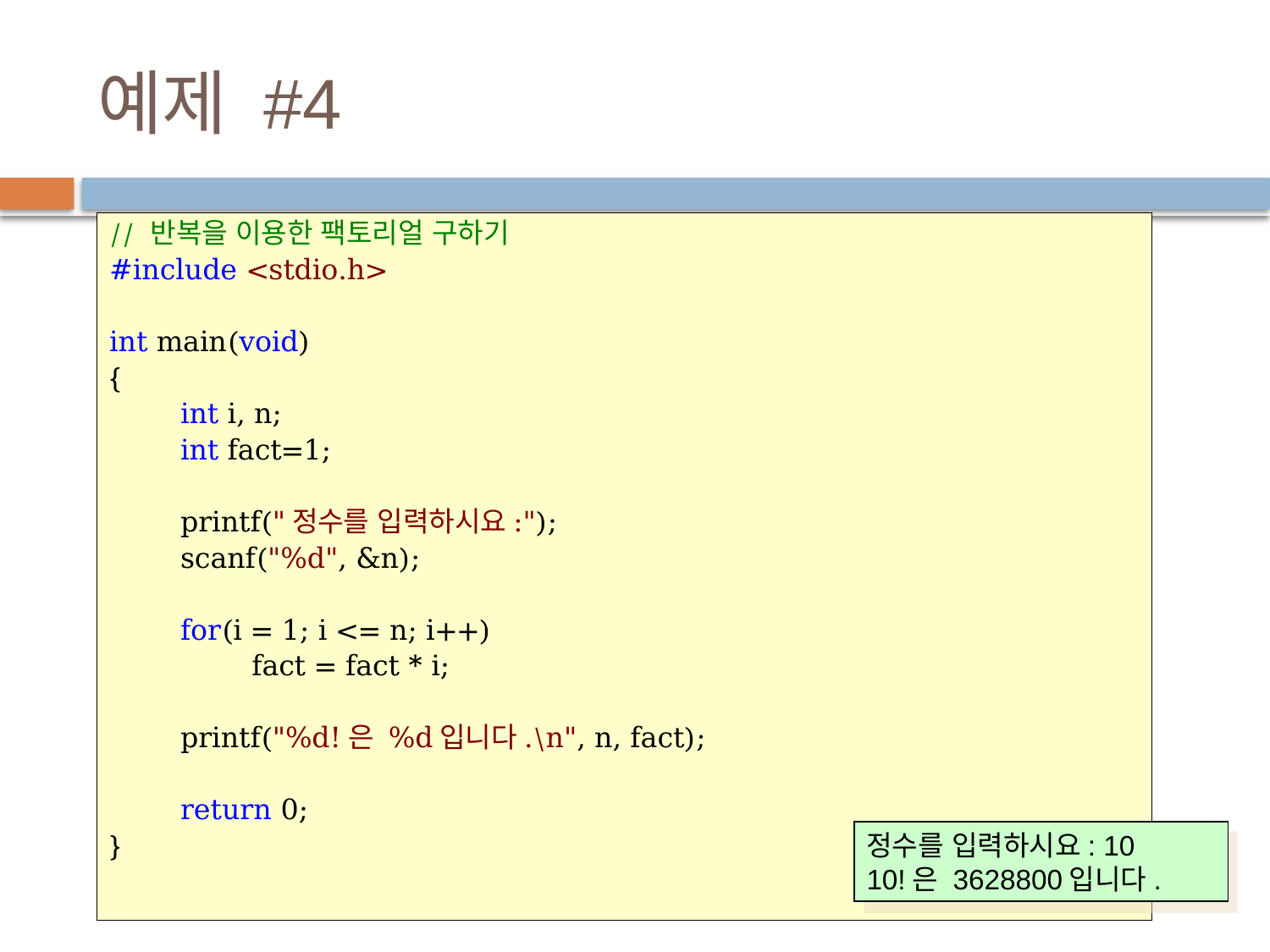

# 예제 #4
// 반복을 이용한 팩토리얼 구하기
#include <stdio.h>

int main(void)
{
        int i, n;
        int fact=1;

        printf("정수를 입력하시요:");
        scanf("%d", &n);

        for(i = 1; i <= n; i++)
                fact = fact * i;

        printf("%d!은 %d입니다.\n", n, fact);

        return 0;
}

정수를 입력하시요: 10
10!은 3628800입니다.